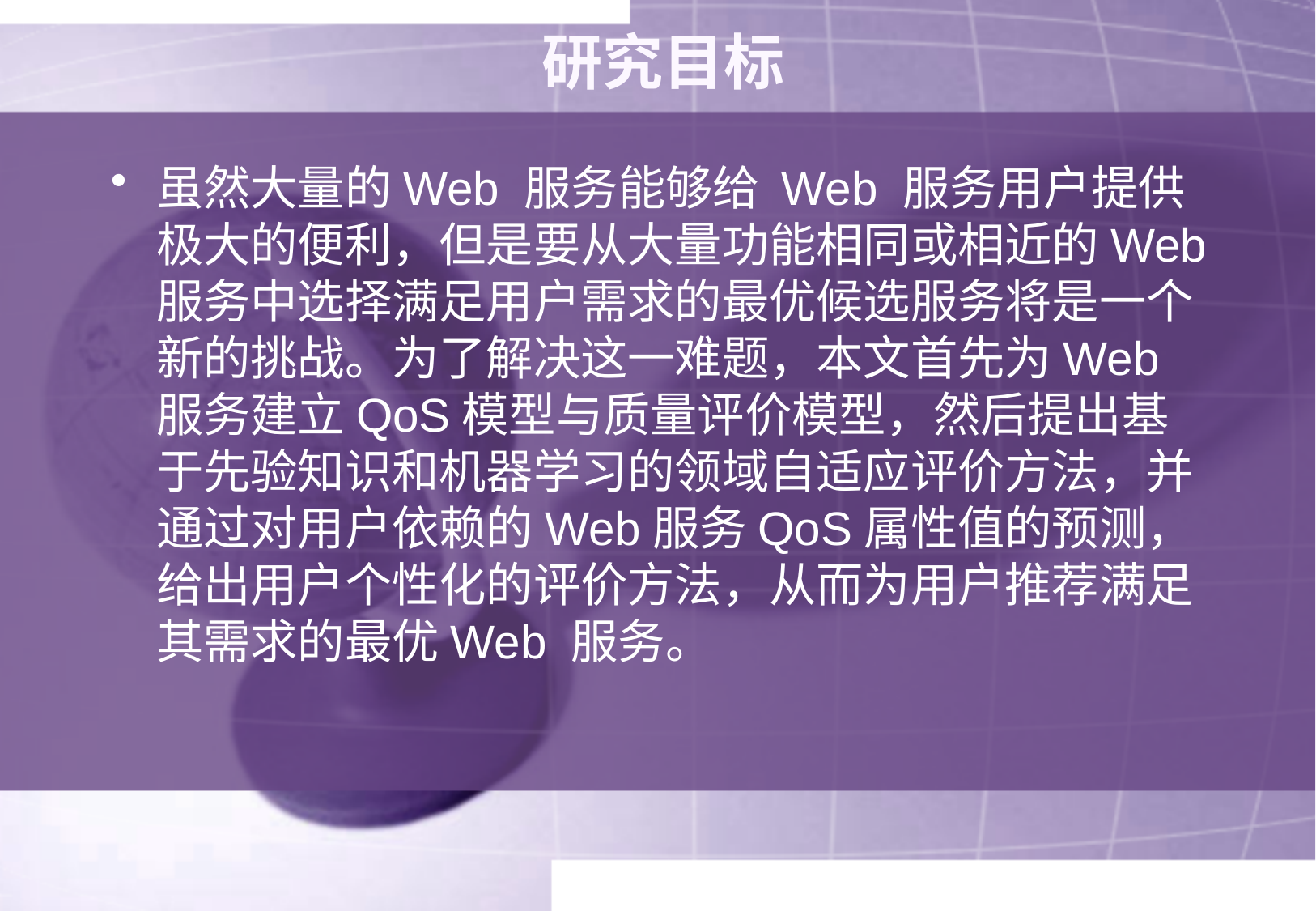

# 研究目标
虽然大量的Web 服务能够给 Web 服务用户提供极大的便利，但是要从大量功能相同或相近的Web 服务中选择满足用户需求的最优候选服务将是一个新的挑战。为了解决这一难题，本文首先为Web服务建立QoS模型与质量评价模型，然后提出基于先验知识和机器学习的领域自适应评价方法，并通过对用户依赖的Web服务QoS属性值的预测，给出用户个性化的评价方法，从而为用户推荐满足其需求的最优Web 服务。